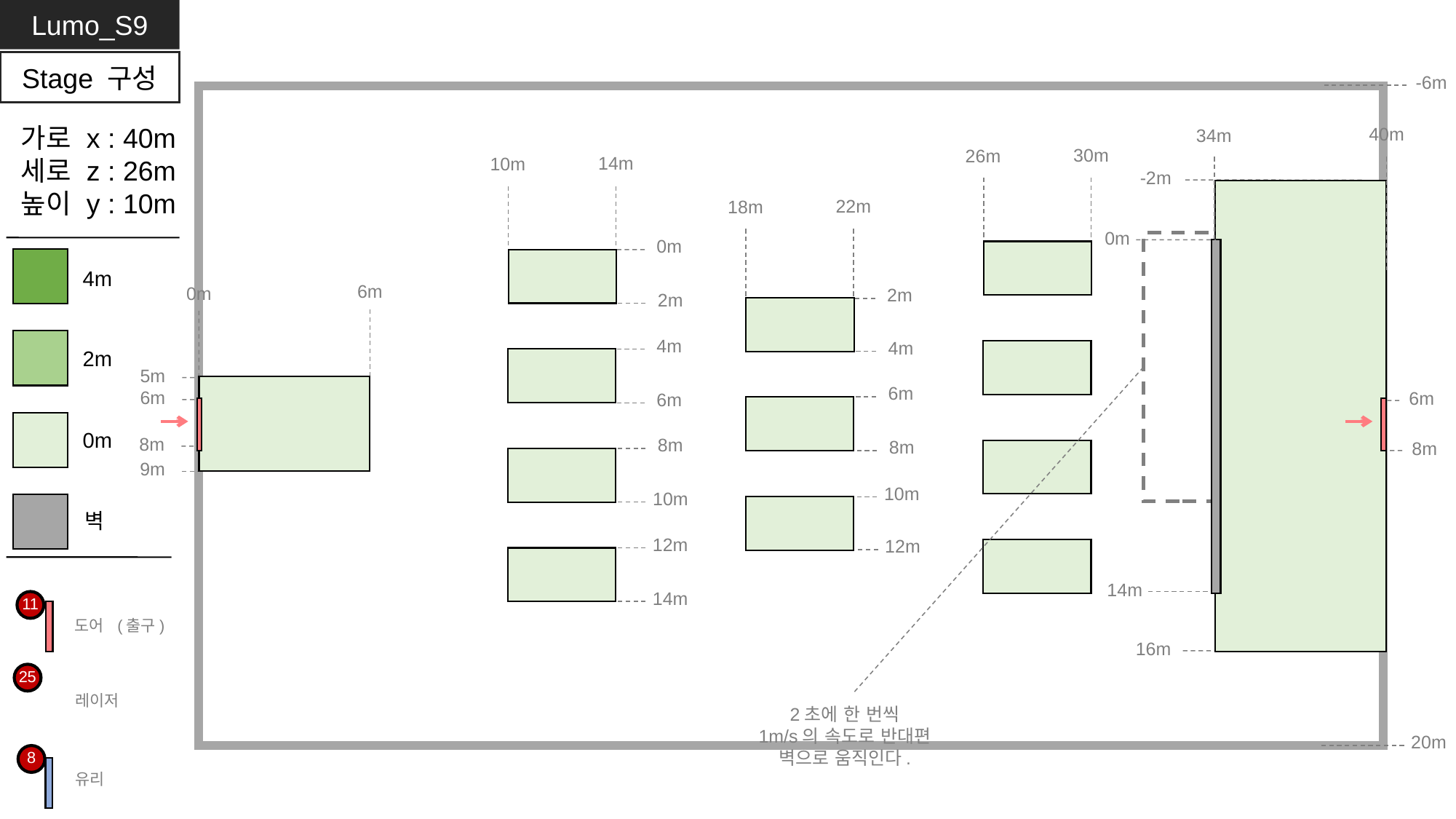

Lumo_S9
Stage 구성
-6m

가로 x : 40m
세로 z : 26m
높이 y : 10m

4m

2m

0m

벽
40m
34m
30m
26m
14m
10m
-2m

22m
18m
0m
0m
2m

6m
0m
2m
4m

4m

5m

6m
8m
6m
6m
6m

8m
8m
8m

9m
10m
12m
10m

12m

14m
14m
11

도어  (출구)
16m
25

레이저
2초에 한 번씩
1m/s의 속도로 반대편
벽으로 움직인다.
20m
8

유리